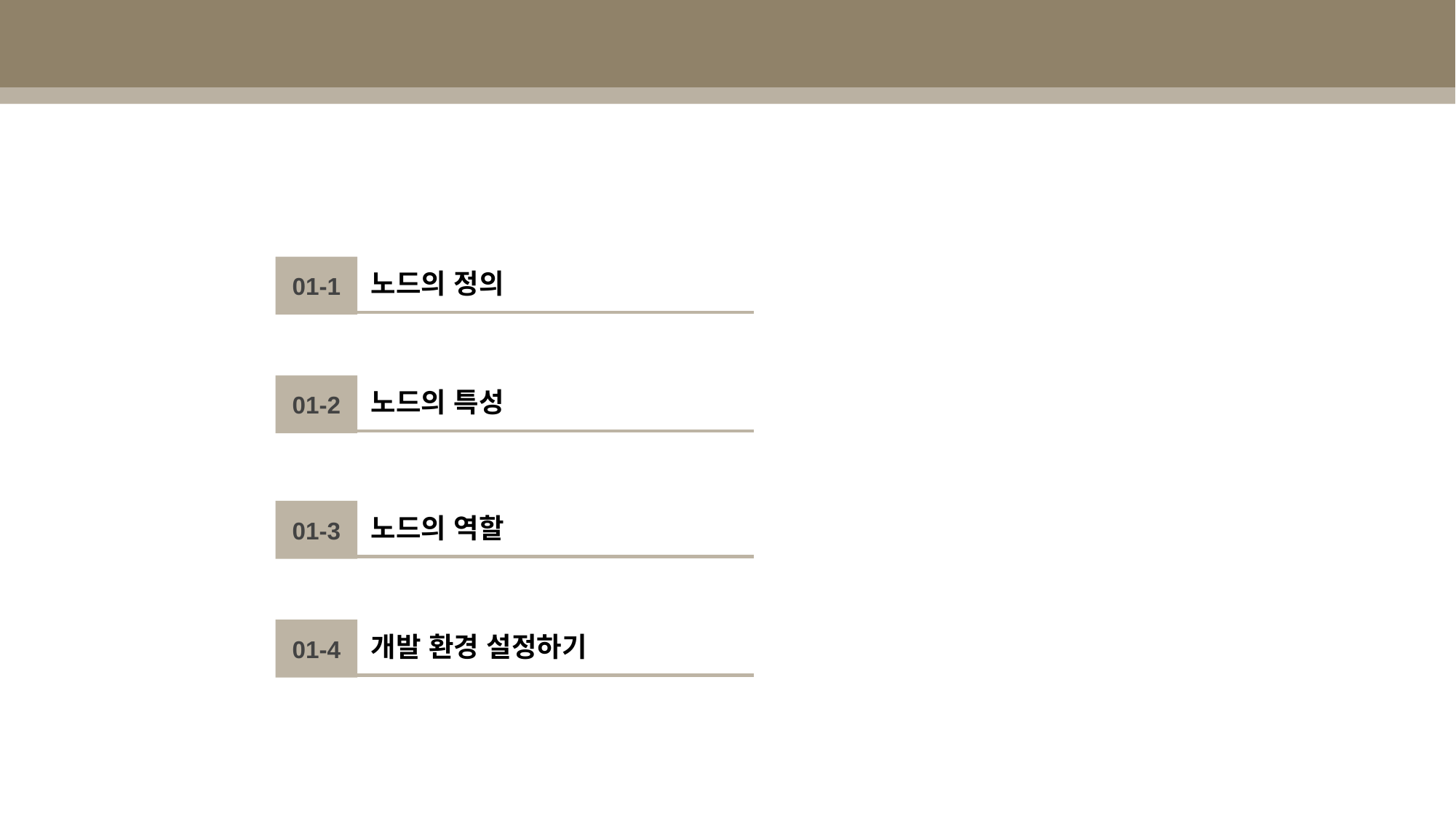

01-1
노드의 정의
01-2
노드의 특성
01-3
노드의 역할
01-4
개발 환경 설정하기